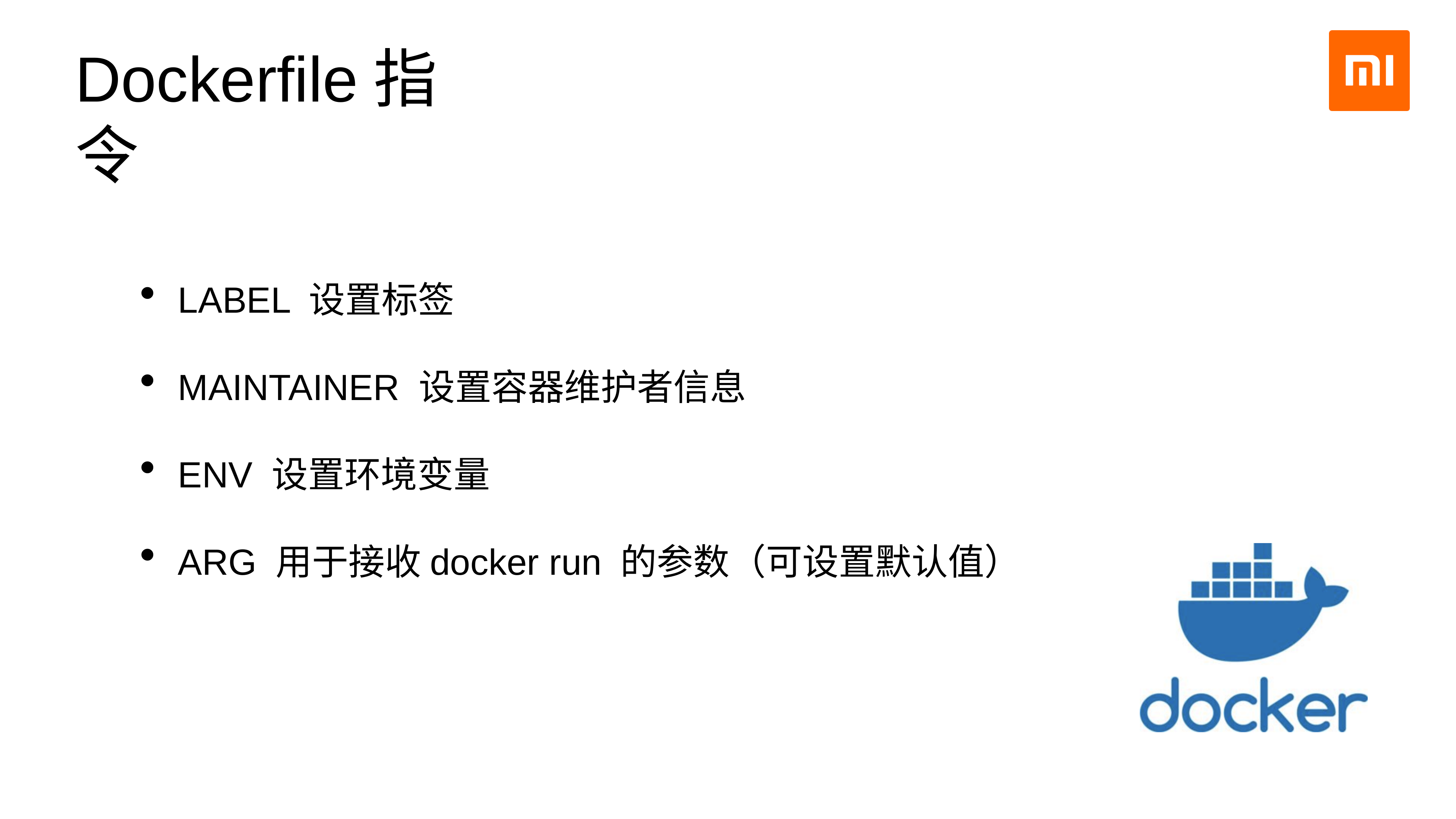

Dockerfile指令
LABEL 设置标签

MAINTAINER 设置容器维护者信息

ENV 设置环境变量

ARG 用于接收docker run 的参数（可设置默认值）